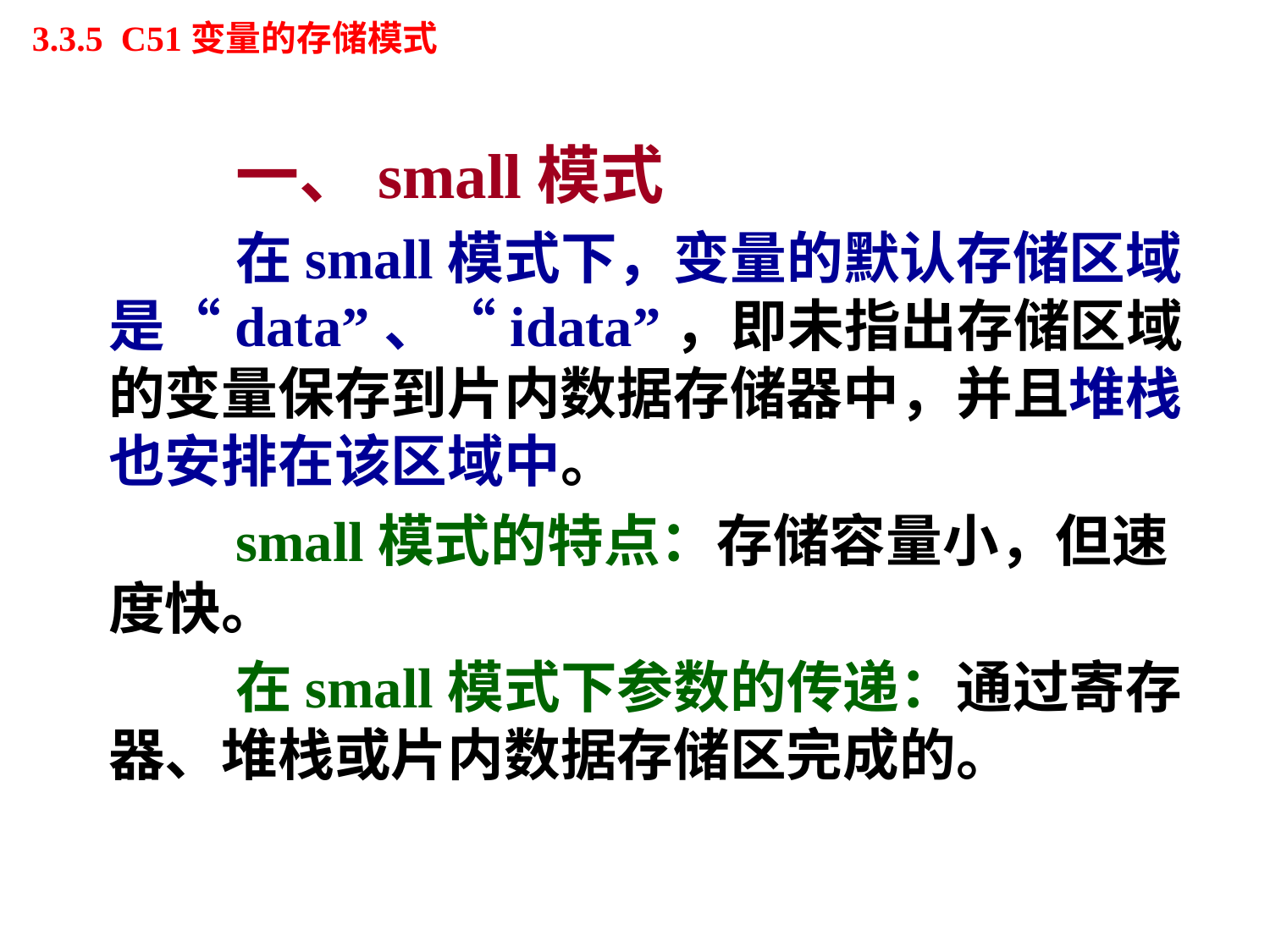

# 3.3.5  C51变量的存储模式
		一、small模式
		在small模式下，变量的默认存储区域是“data”、“idata”，即未指出存储区域的变量保存到片内数据存储器中，并且堆栈也安排在该区域中。
		small模式的特点：存储容量小，但速度快。
		在small模式下参数的传递：通过寄存器、堆栈或片内数据存储区完成的。